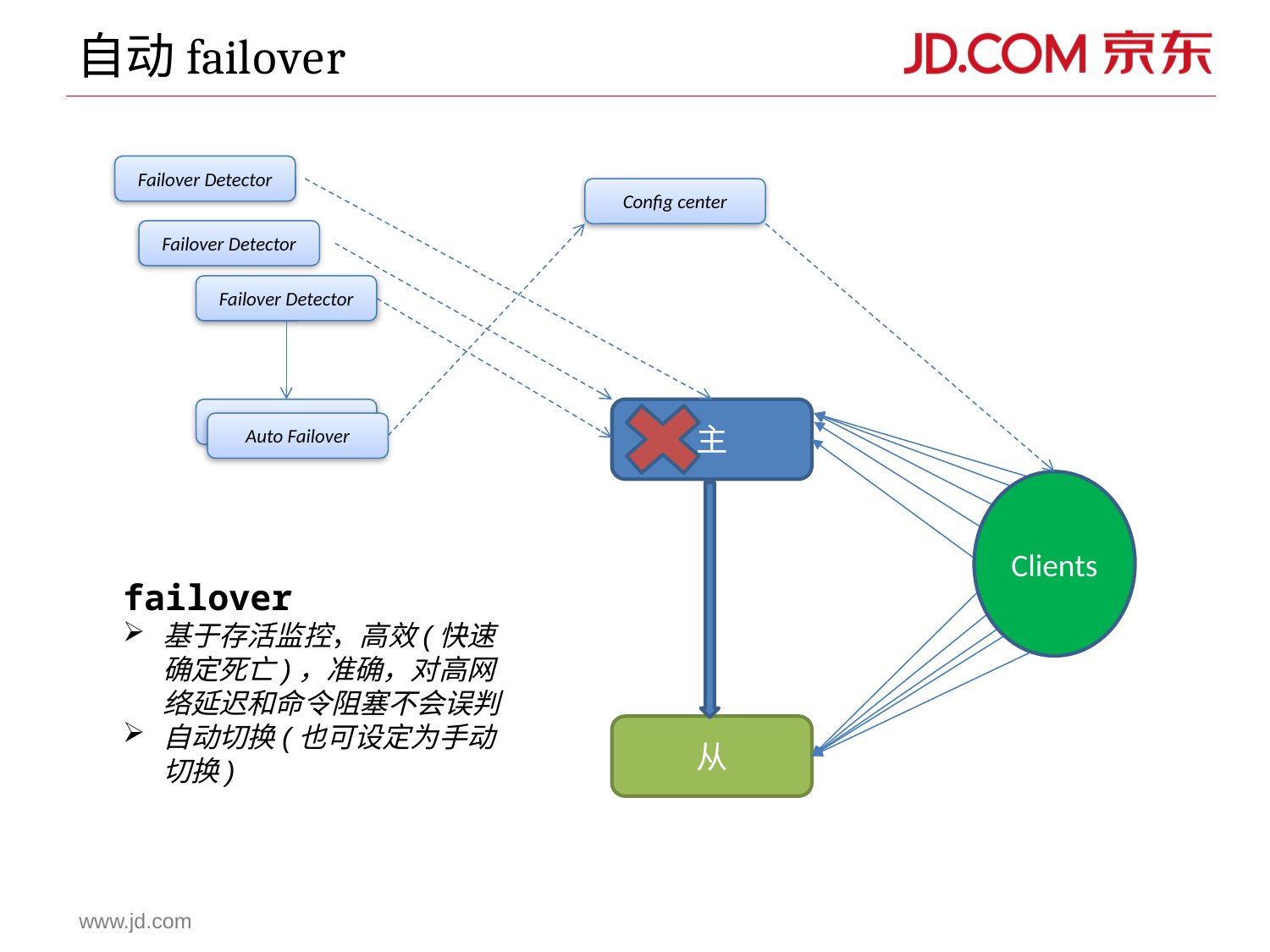

# 自动failover
Failover Detector
Config center
Failover Detector
Failover Detector

主
Auto Failover
Auto Failover
Clients

failover
基于存活监控，高效(快速确定死亡)，准确，对高网络延迟和命令阻塞不会误判
自动切换(也可设定为手动切换)
从